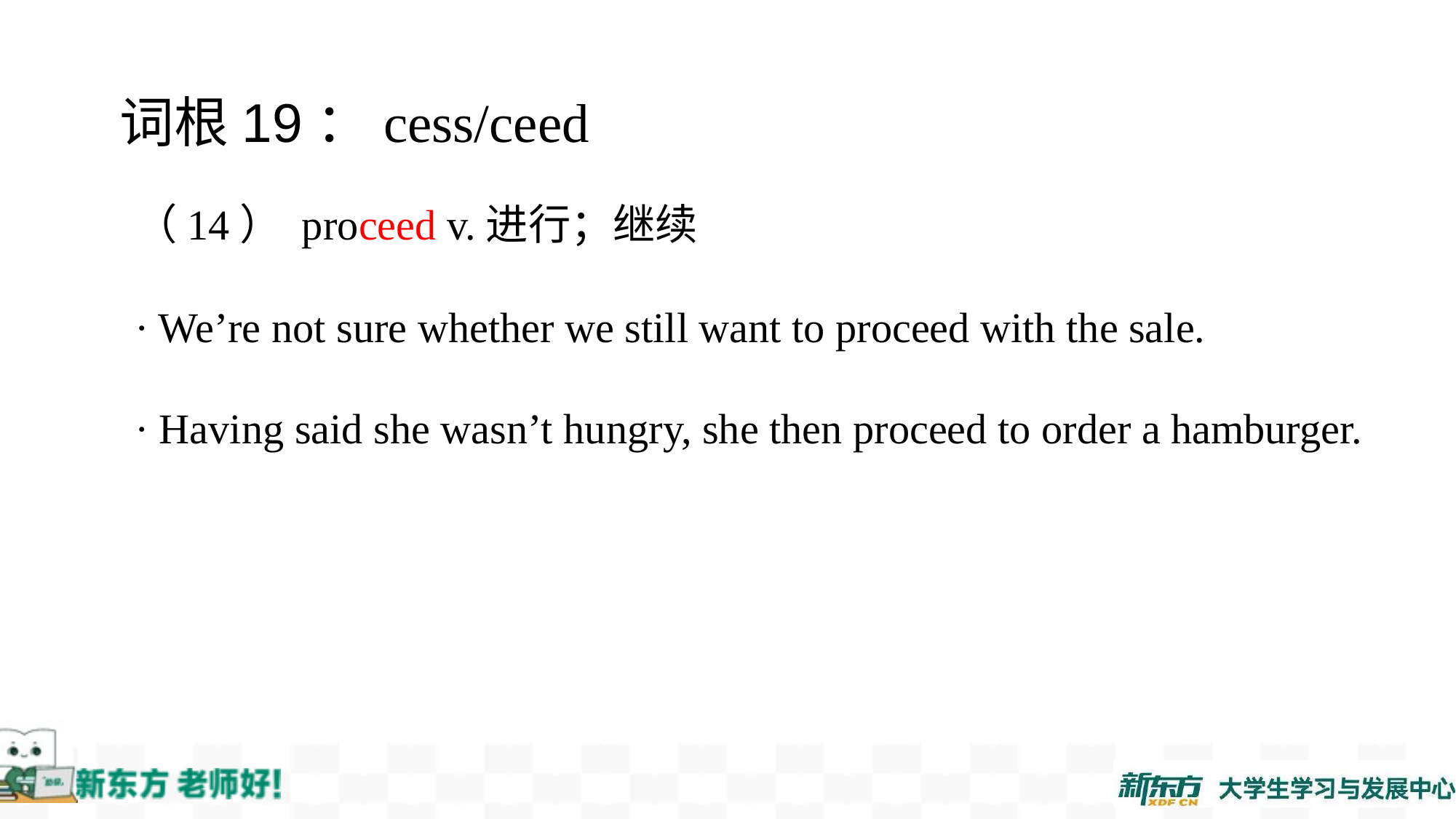

词根19：cess/ceed
（14） proceed v.进行；继续

· We’re not sure whether we still want to proceed with the sale.

· Having said she wasn’t hungry, she then proceed to order a hamburger.